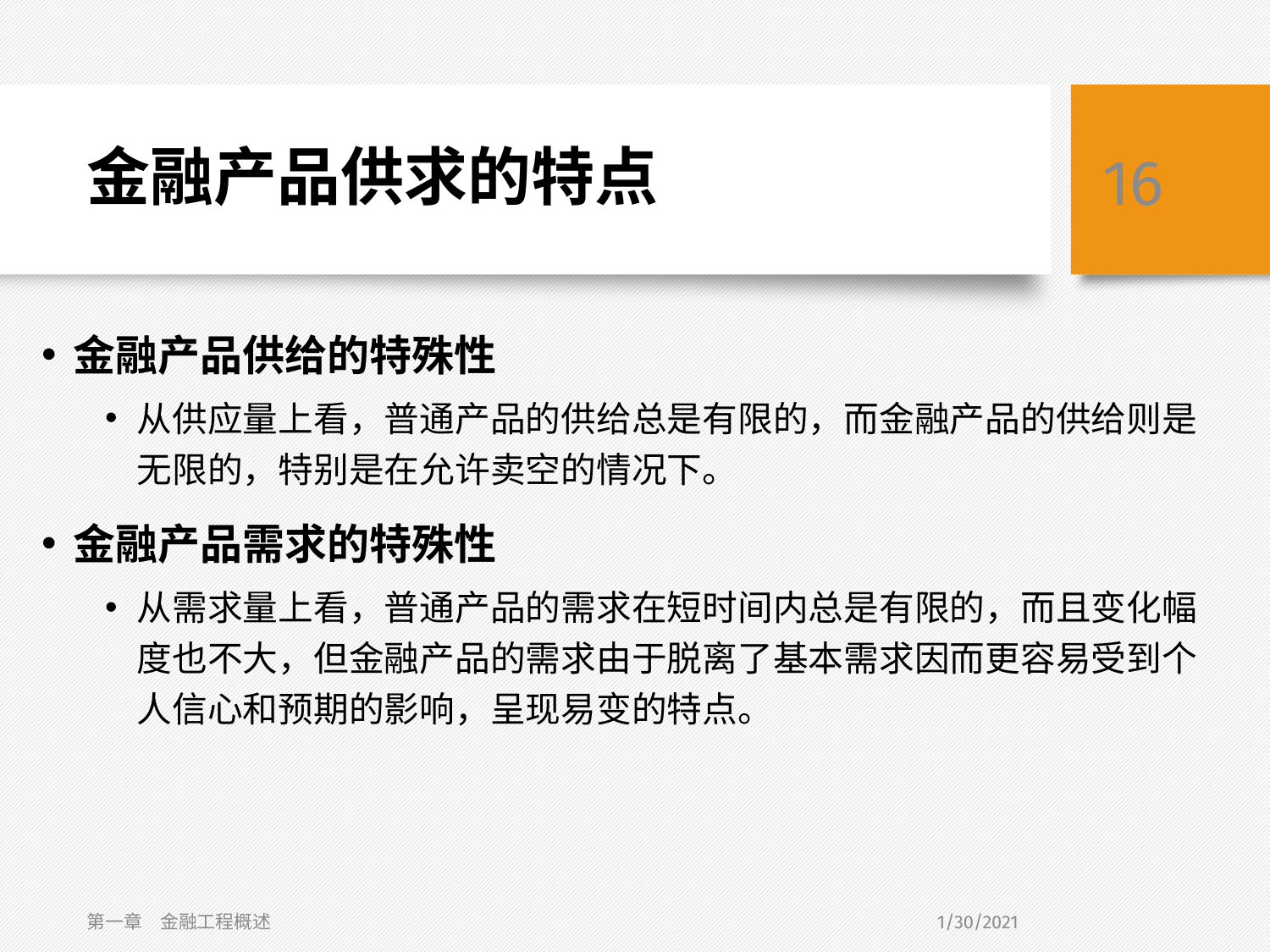

# 金融产品供求的特点
16
金融产品供给的特殊性
从供应量上看，普通产品的供给总是有限的，而金融产品的供给则是无限的，特别是在允许卖空的情况下。
金融产品需求的特殊性
从需求量上看，普通产品的需求在短时间内总是有限的，而且变化幅度也不大，但金融产品的需求由于脱离了基本需求因而更容易受到个人信心和预期的影响，呈现易变的特点。
1/30/2021
第一章　金融工程概述